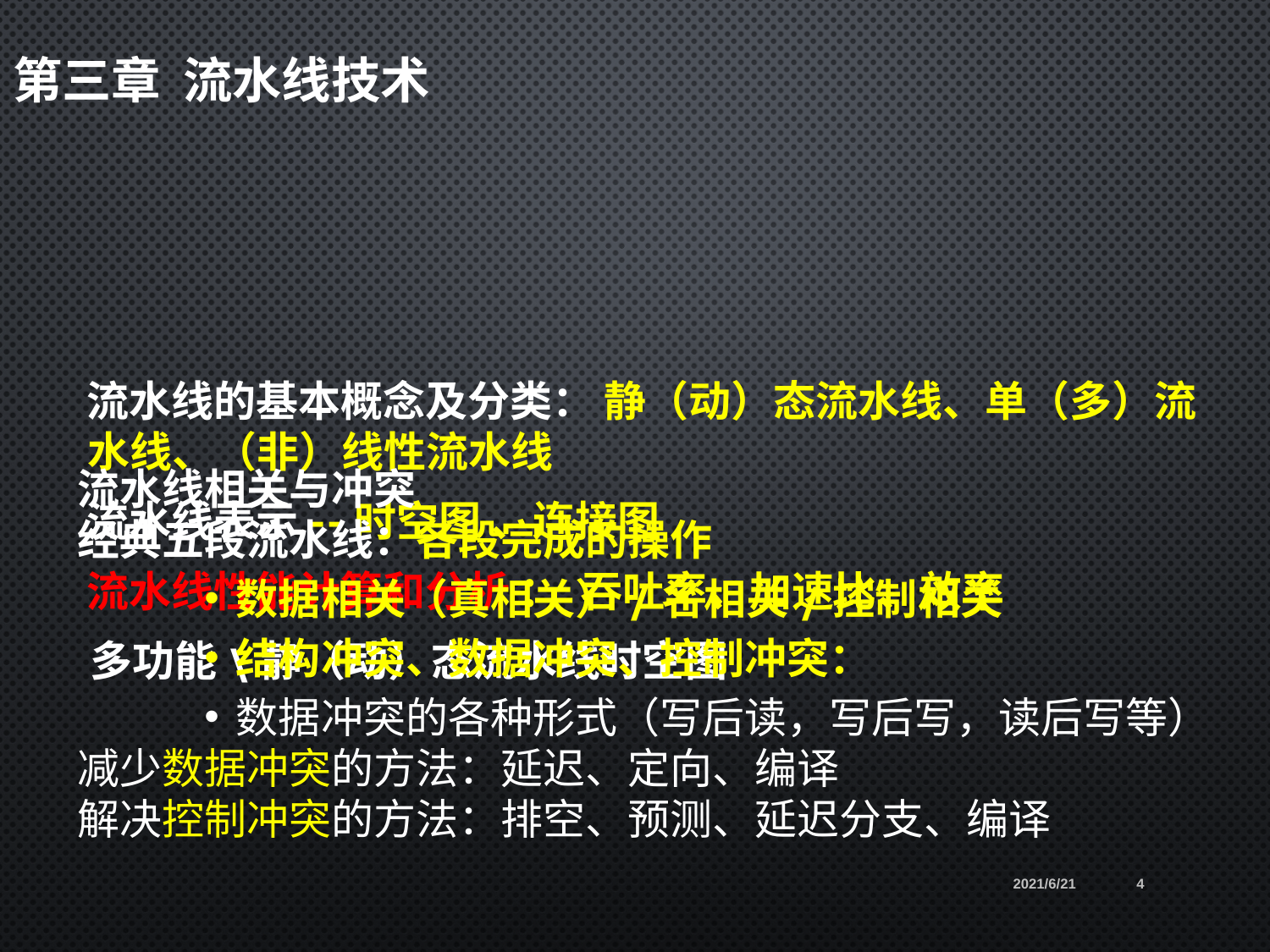

# 第三章  流水线技术

   流水线的基本概念及分类： 静（动）态流水线、单（多）流水线、（非）线性流水线
   流水线表示--时空图 、连接图
   流水线性能计算和分析 ：  吞吐率、加速比、效率
　多功能\静（动）态流水线时空图

流水线相关与冲突
经典五段流水线：各段完成的操作
数据相关（真相关）/名相关/控制相关
结构冲突、数据冲突、控制冲突：
数据冲突的各种形式（写后读，写后写，读后写等）
减少数据冲突的方法：延迟、定向、编译
解决控制冲突的方法：排空、预测、延迟分支、编译

2021/6/21
4